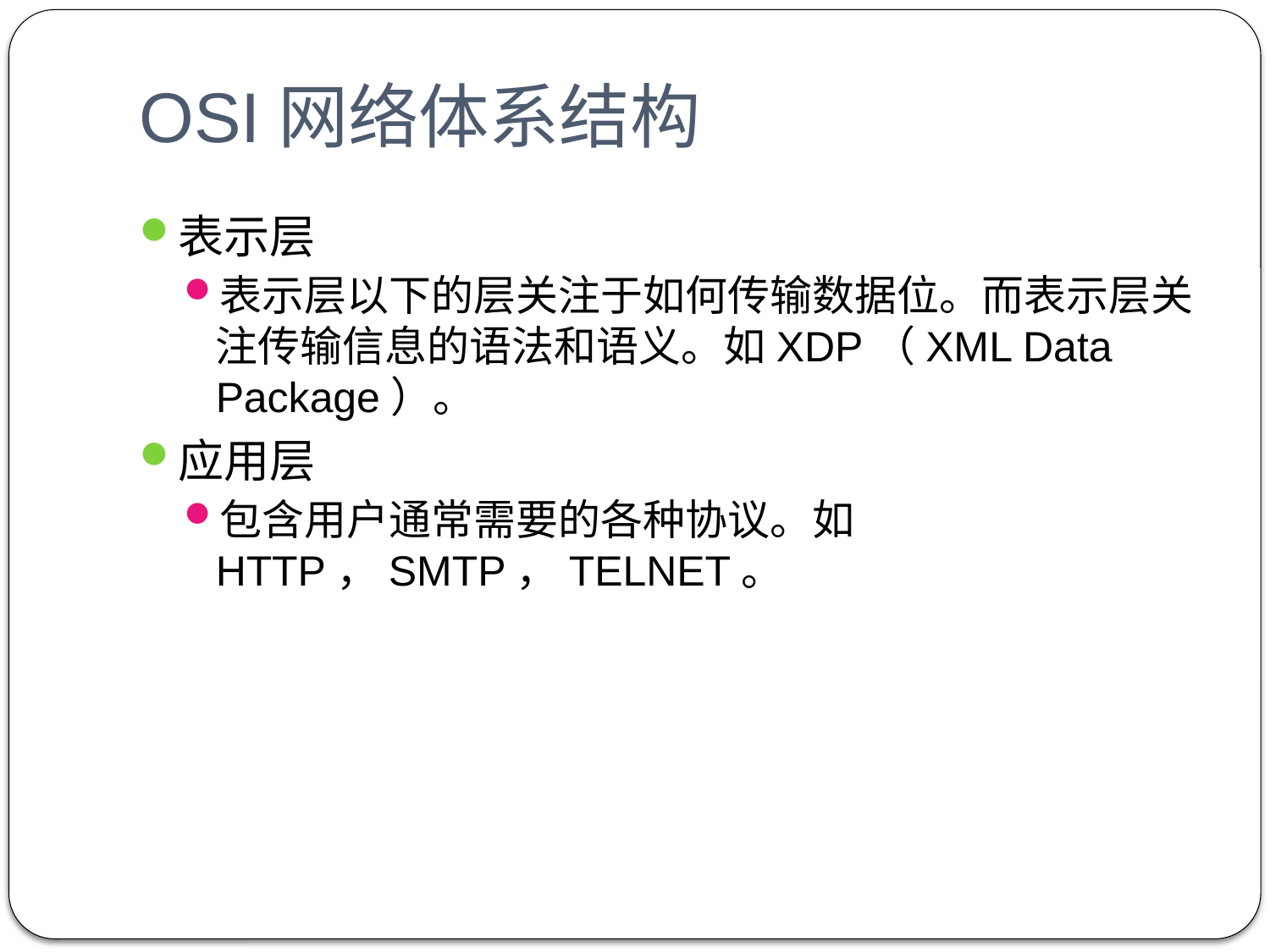

# OSI网络体系结构
表示层
表示层以下的层关注于如何传输数据位。而表示层关注传输信息的语法和语义。如XDP（XML Data Package）。
应用层
包含用户通常需要的各种协议。如HTTP，SMTP，TELNET。